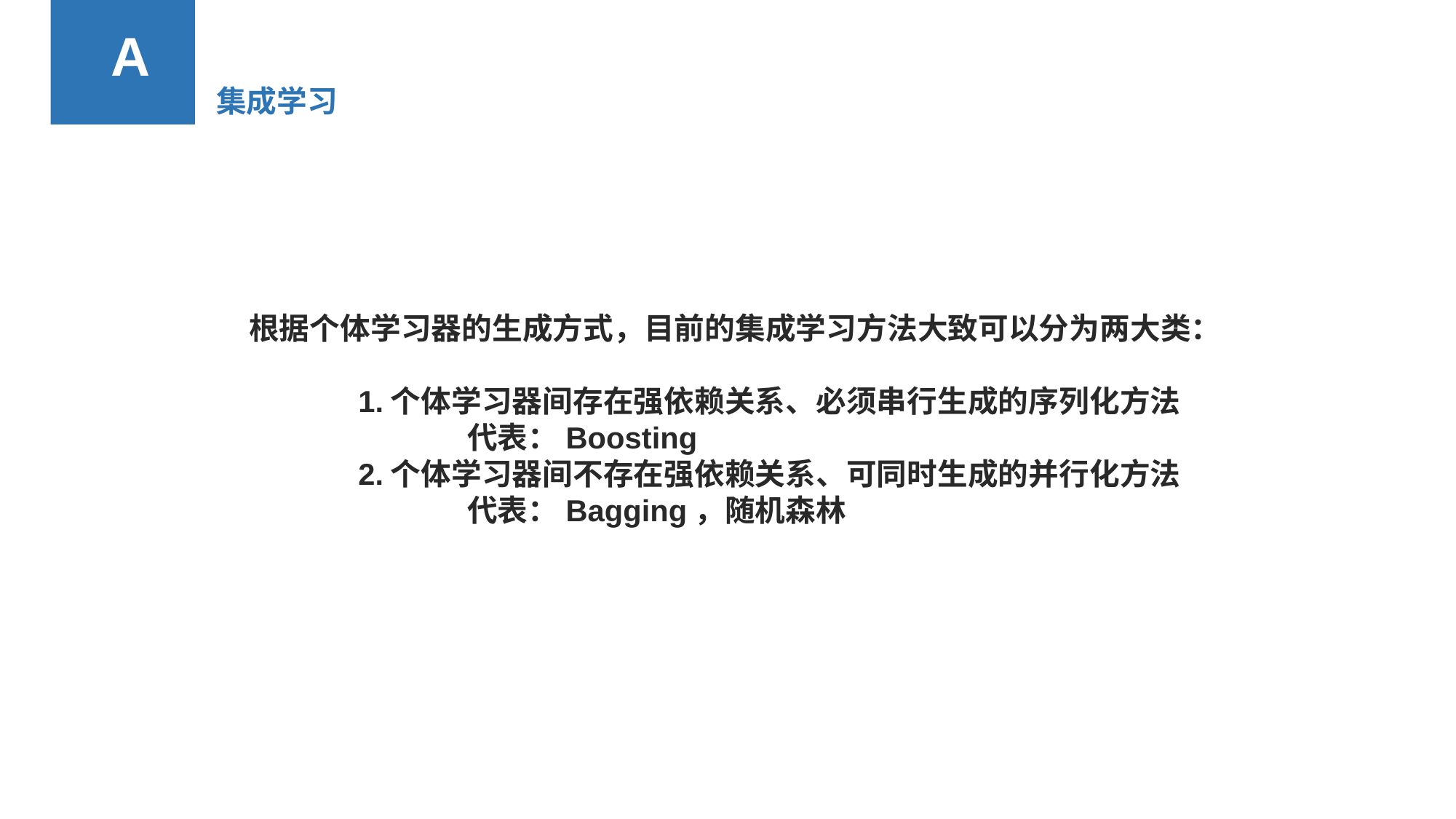

A
集成学习
根据个体学习器的生成方式，目前的集成学习方法大致可以分为两大类：

	1.个体学习器间存在强依赖关系、必须串行生成的序列化方法
		代表：Boosting
	2.个体学习器间不存在强依赖关系、可同时生成的并行化方法
		代表：Bagging，随机森林